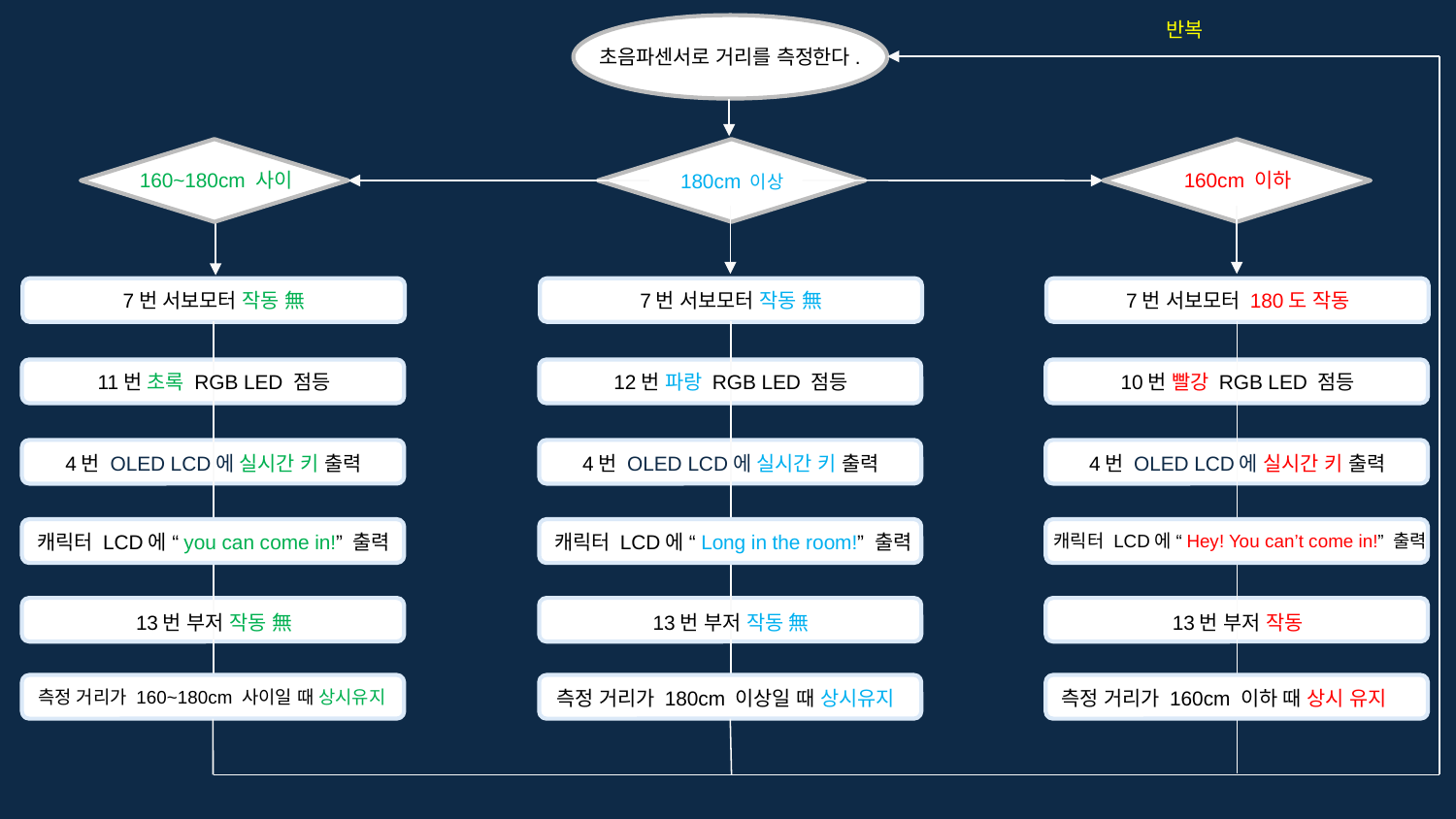

반복

초음파센서로 거리를 측정한다.

160cm 이하
160~180cm 사이
180cm 이상
d
d
d
7번 서보모터 작동 無
7번 서보모터 작동 無
7번 서보모터 180도 작동
d
d
d
11번 초록 RGB LED 점등
12번 파랑 RGB LED 점등
10번 빨강 RGB LED 점등
d
d
d
4번 OLED LCD에 실시간 키 출력
4번 OLED LCD에 실시간 키 출력
4번 OLED LCD에 실시간 키 출력
d
d
d
캐릭터 LCD에 “you can come in!” 출력
캐릭터 LCD에 “Long in the room!” 출력
캐릭터 LCD에 “Hey! You can’t come in!” 출력
d
d
d
13번 부저 작동 無
13번 부저 작동 無
13번 부저 작동
d
d
d
측정 거리가 160~180cm 사이일 때 상시유지
측정 거리가 180cm 이상일 때 상시유지
측정 거리가 160cm 이하 때 상시 유지